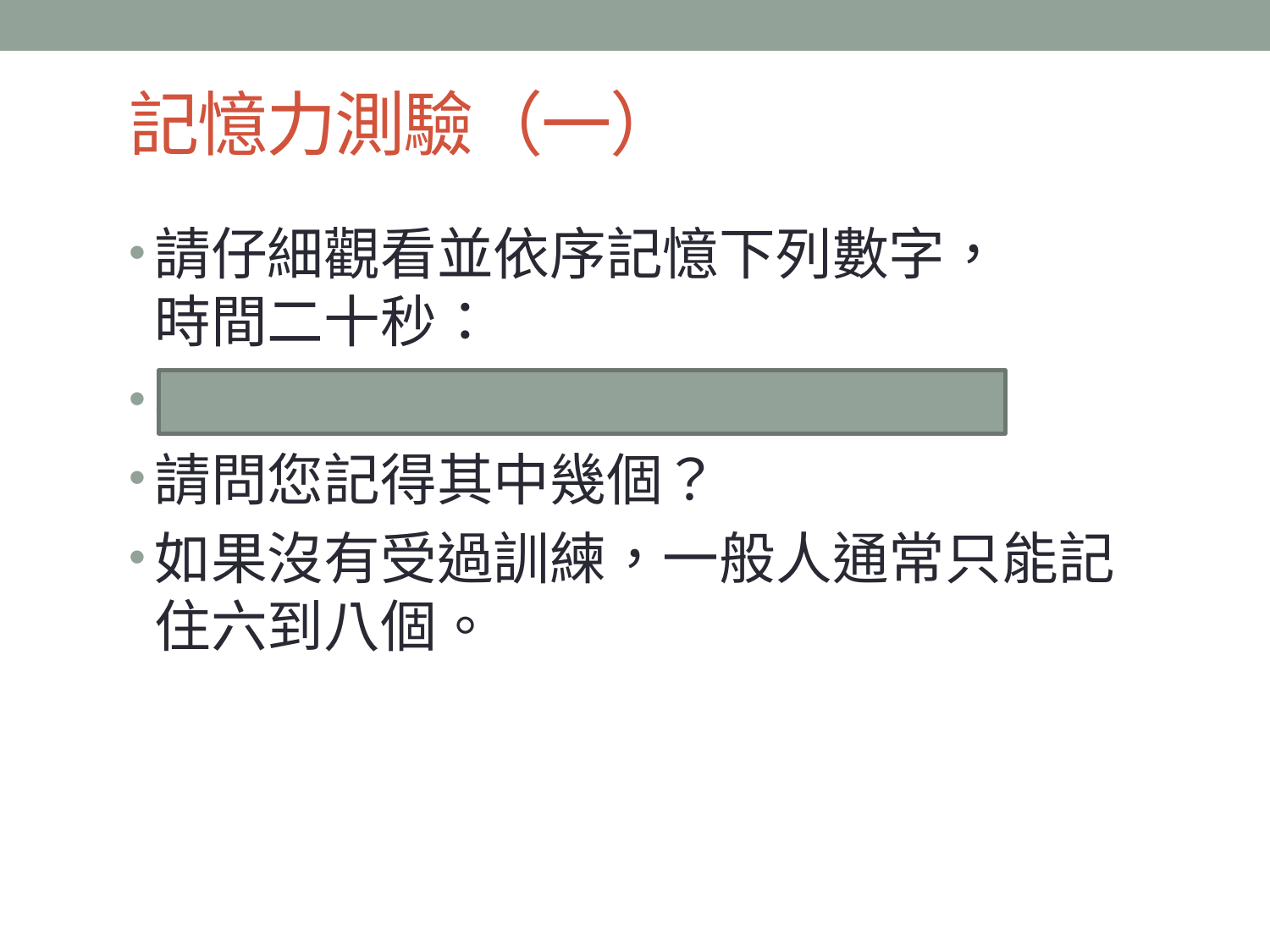

# 記憶力測驗（一）
請仔細觀看並依序記憶下列數字，
時間二十秒：
81523-79684-69284-23894
請問您記得其中幾個？
如果沒有受過訓練，一般人通常只能記住六到八個。